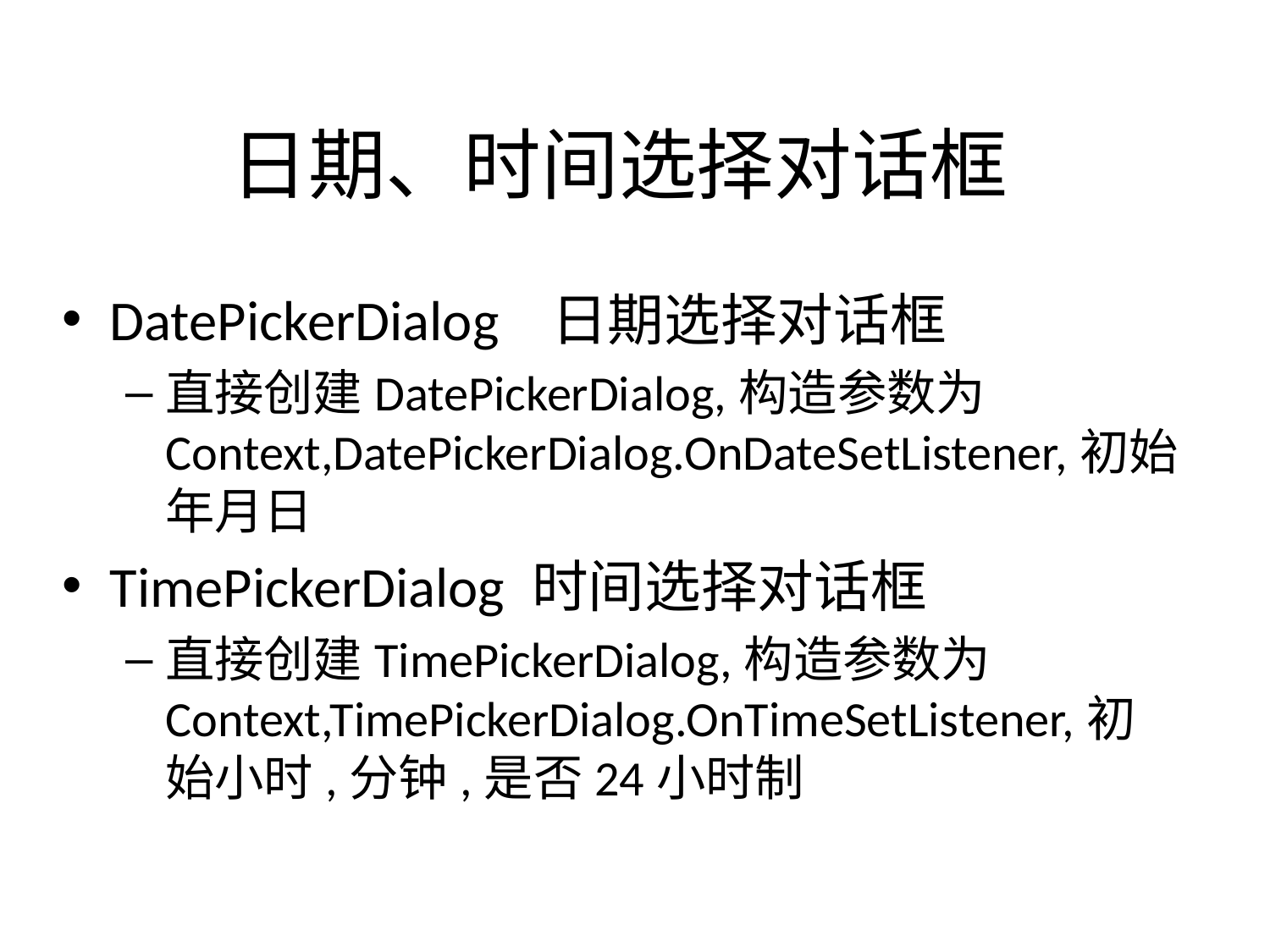

# 日期、时间选择对话框
DatePickerDialog   日期选择对话框
直接创建DatePickerDialog,构造参数为Context,DatePickerDialog.OnDateSetListener,初始年月日
TimePickerDialog 时间选择对话框
直接创建TimePickerDialog,构造参数为Context,TimePickerDialog.OnTimeSetListener,初始小时,分钟,是否24小时制